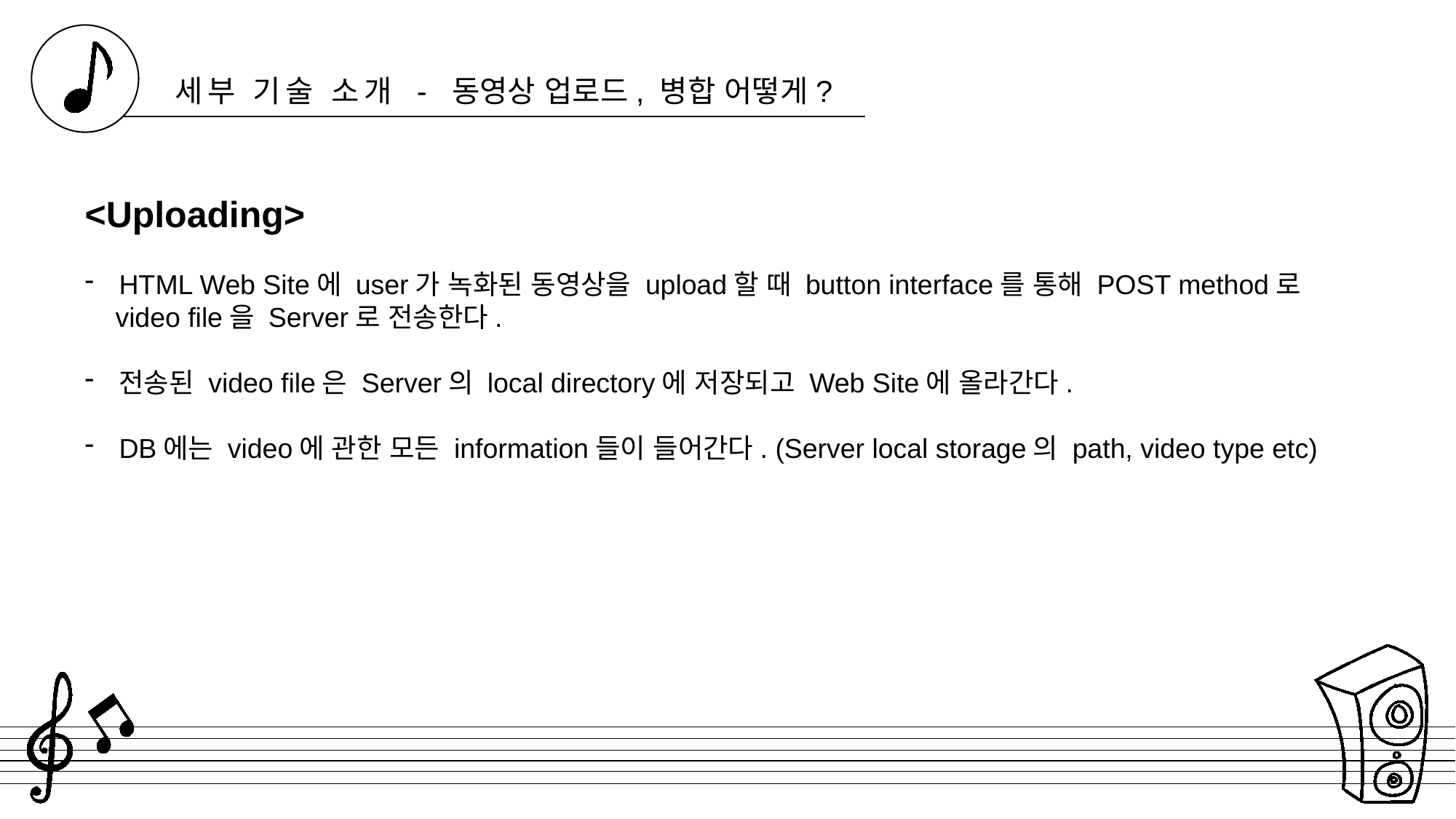

세부 기술 소개 - 동영상 업로드, 병합 어떻게?
<Uploading>

HTML Web Site에 user가 녹화된 동영상을 upload할 때 button interface를 통해 POST method로
    video file을 Server로 전송한다.

전송된 video file은 Server의 local directory에 저장되고 Web Site에 올라간다.

DB에는 video에 관한 모든 information들이 들어간다. (Server local storage의 path, video type etc)